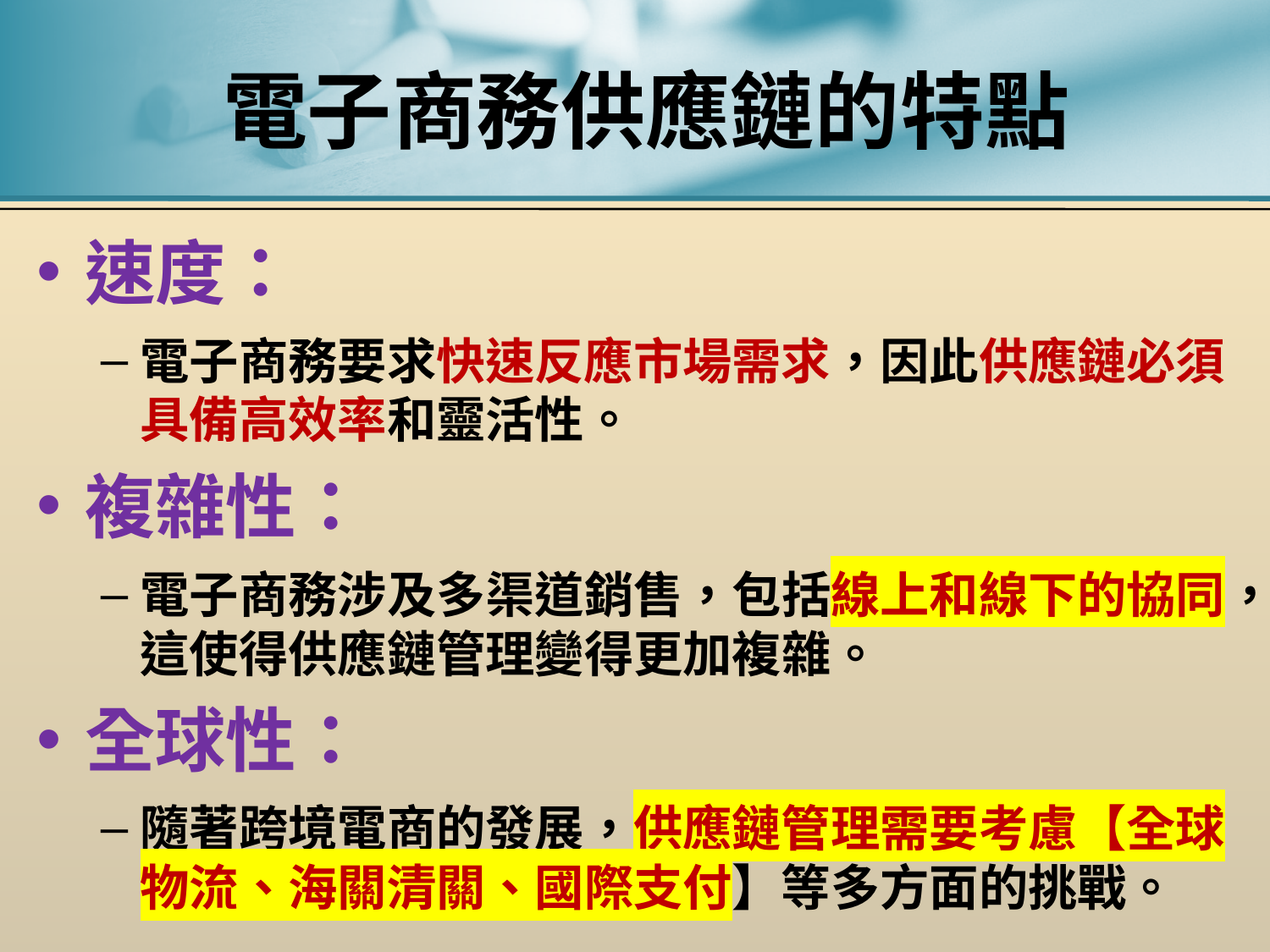

# 電子商務供應鏈的特點
速度：
電子商務要求快速反應市場需求，因此供應鏈必須具備高效率和靈活性。
複雜性：
電子商務涉及多渠道銷售，包括線上和線下的協同，這使得供應鏈管理變得更加複雜。
全球性：
隨著跨境電商的發展，供應鏈管理需要考慮【全球物流、海關清關、國際支付】等多方面的挑戰。